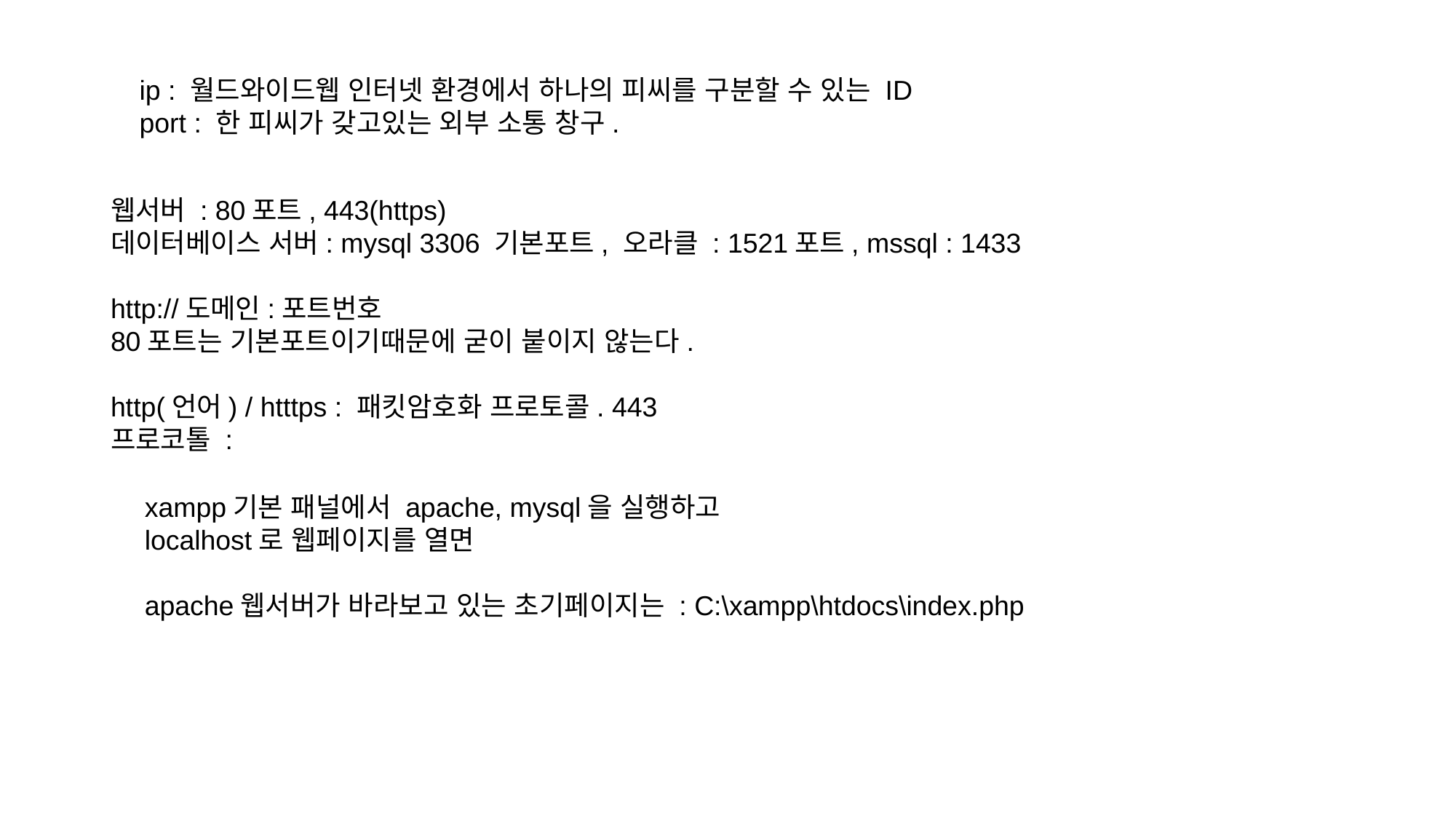

ip : 월드와이드웹 인터넷 환경에서 하나의 피씨를 구분할 수 있는 ID
port : 한 피씨가 갖고있는 외부 소통 창구.
웹서버 : 80포트, 443(https)
데이터베이스 서버: mysql 3306 기본포트, 오라클 : 1521포트, mssql : 1433

http://도메인:포트번호
80포트는 기본포트이기때문에 굳이 붙이지 않는다.

http(언어) / htttps : 패킷암호화 프로토콜. 443
프로코톨 :
xampp기본 패널에서 apache, mysql을 실행하고
localhost로 웹페이지를 열면

apache웹서버가 바라보고 있는 초기페이지는 : C:\xampp\htdocs\index.php